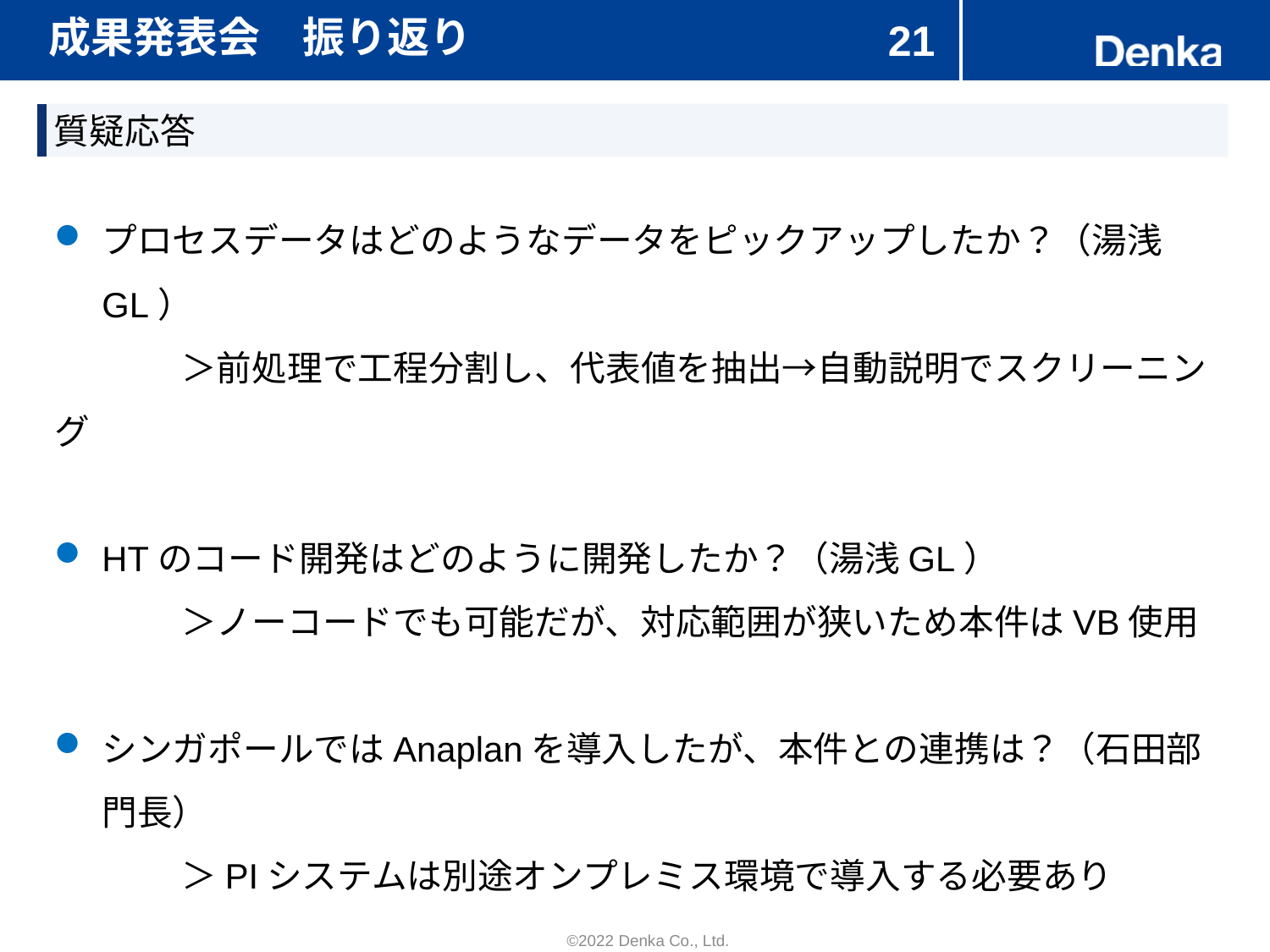

# 成果発表会　振り返り
21
質疑応答

プロセスデータはどのようなデータをピックアップしたか？（湯浅GL）
	＞前処理で工程分割し、代表値を抽出→自動説明でスクリーニング

HTのコード開発はどのように開発したか？（湯浅GL）
	＞ノーコードでも可能だが、対応範囲が狭いため本件はVB使用

シンガポールではAnaplanを導入したが、本件との連携は？（石田部門長）
	＞PIシステムは別途オンプレミス環境で導入する必要あり